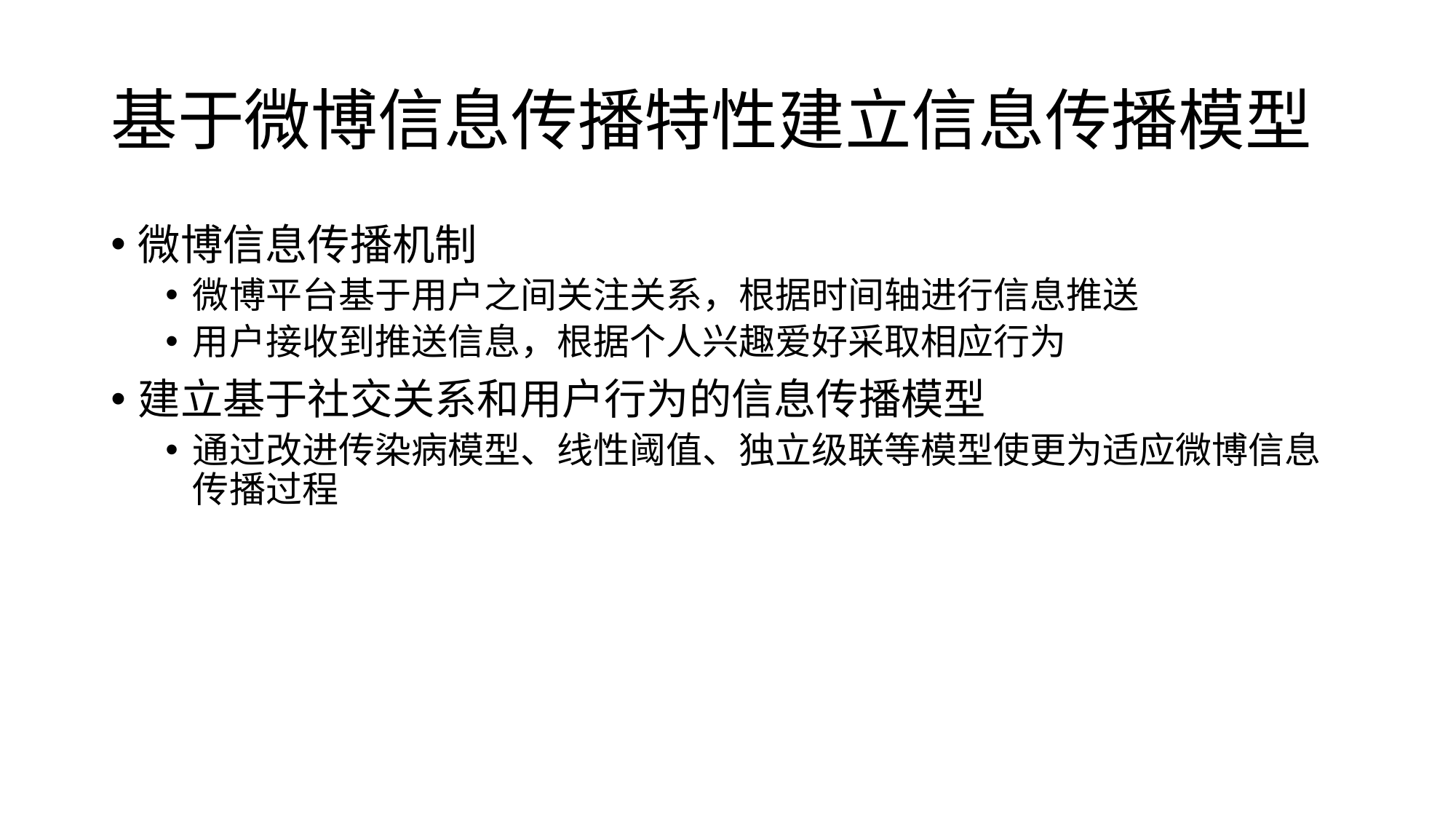

# 基于微博信息传播特性建立信息传播模型
微博信息传播机制
微博平台基于用户之间关注关系，根据时间轴进行信息推送
用户接收到推送信息，根据个人兴趣爱好采取相应行为
建立基于社交关系和用户行为的信息传播模型
通过改进传染病模型、线性阈值、独立级联等模型使更为适应微博信息传播过程